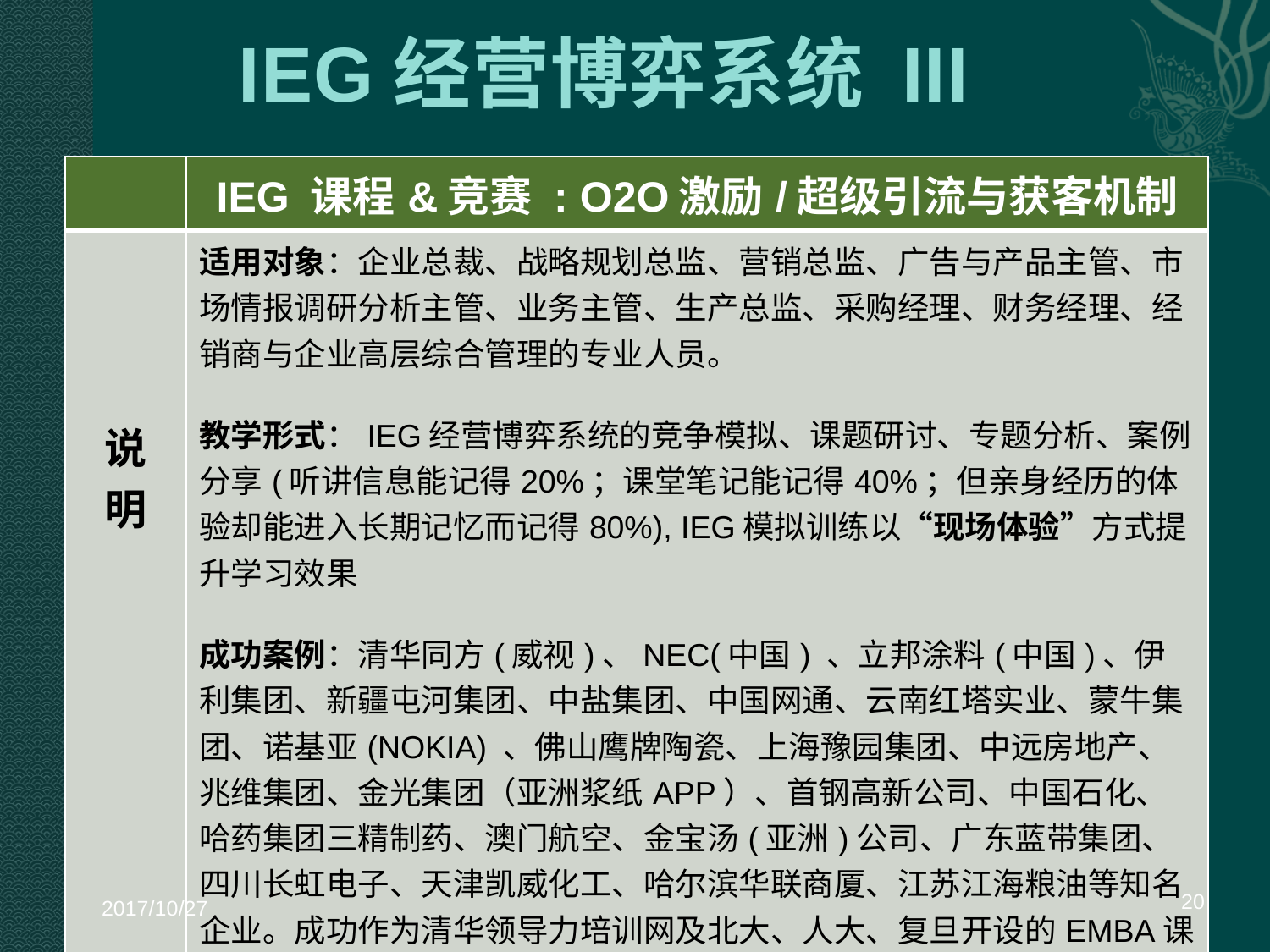

# IEG经营博弈系统 III
|  | IEG 课程&竞赛 : O2O激励/超级引流与获客机制 |
| --- | --- |
| 说 明 | 适用对象：企业总裁、战略规划总监、营销总监、广告与产品主管、市场情报调研分析主管、业务主管、生产总监、采购经理、财务经理、经销商与企业高层综合管理的专业人员。   教学形式：IEG经营博弈系统的竞争模拟、课题研讨、专题分析、案例分享(听讲信息能记得20%；课堂笔记能记得40%；但亲身经历的体验却能进入长期记忆而记得80%), IEG模拟训练以“现场体验”方式提升学习效果   成功案例：清华同方(威视)、NEC(中国) 、立邦涂料(中国)、伊利集团、新疆屯河集团、中盐集团、中国网通、云南红塔实业、蒙牛集团、诺基亚(NOKIA) 、佛山鹰牌陶瓷、上海豫园集团、中远房地产、兆维集团、金光集团（亚洲浆纸APP）、首钢高新公司、中国石化、哈药集团三精制药、澳门航空、金宝汤(亚洲)公司、广东蓝带集团、四川长虹电子、天津凯威化工、哈尔滨华联商厦、江苏江海粮油等知名企业。成功作为清华领导力培训网及北大、人大、复旦开设的EMBA课程、总裁班与职业经理人培训班等标准课程。 |
20
2017/10/27